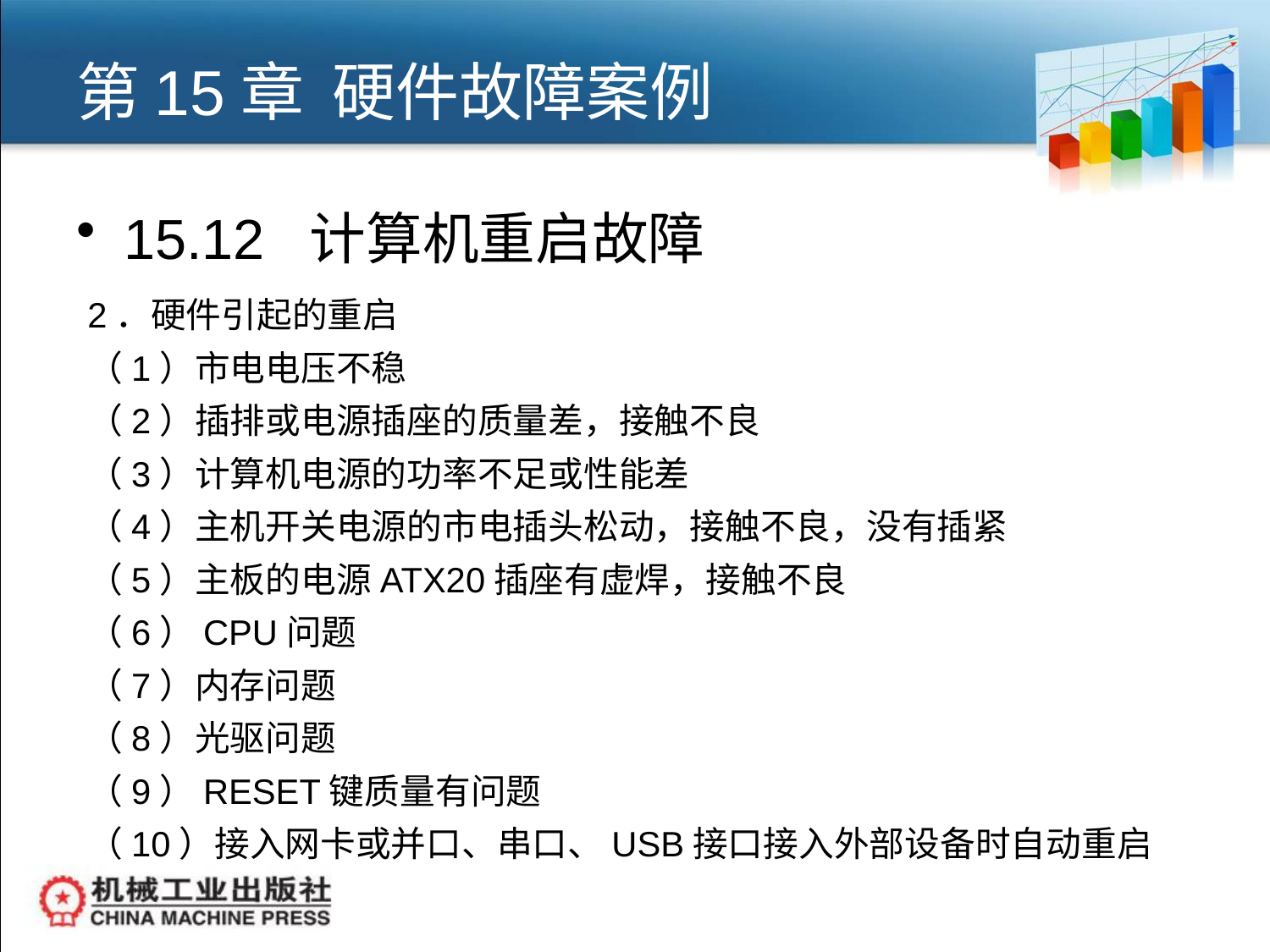

# 第15章  硬件故障案例
15.12  计算机重启故障
2．硬件引起的重启
（1）市电电压不稳
（2）插排或电源插座的质量差，接触不良
（3）计算机电源的功率不足或性能差
（4）主机开关电源的市电插头松动，接触不良，没有插紧
（5）主板的电源ATX20插座有虚焊，接触不良
（6）CPU问题
（7）内存问题
（8）光驱问题
（9）RESET键质量有问题
（10）接入网卡或并口、串口、USB接口接入外部设备时自动重启